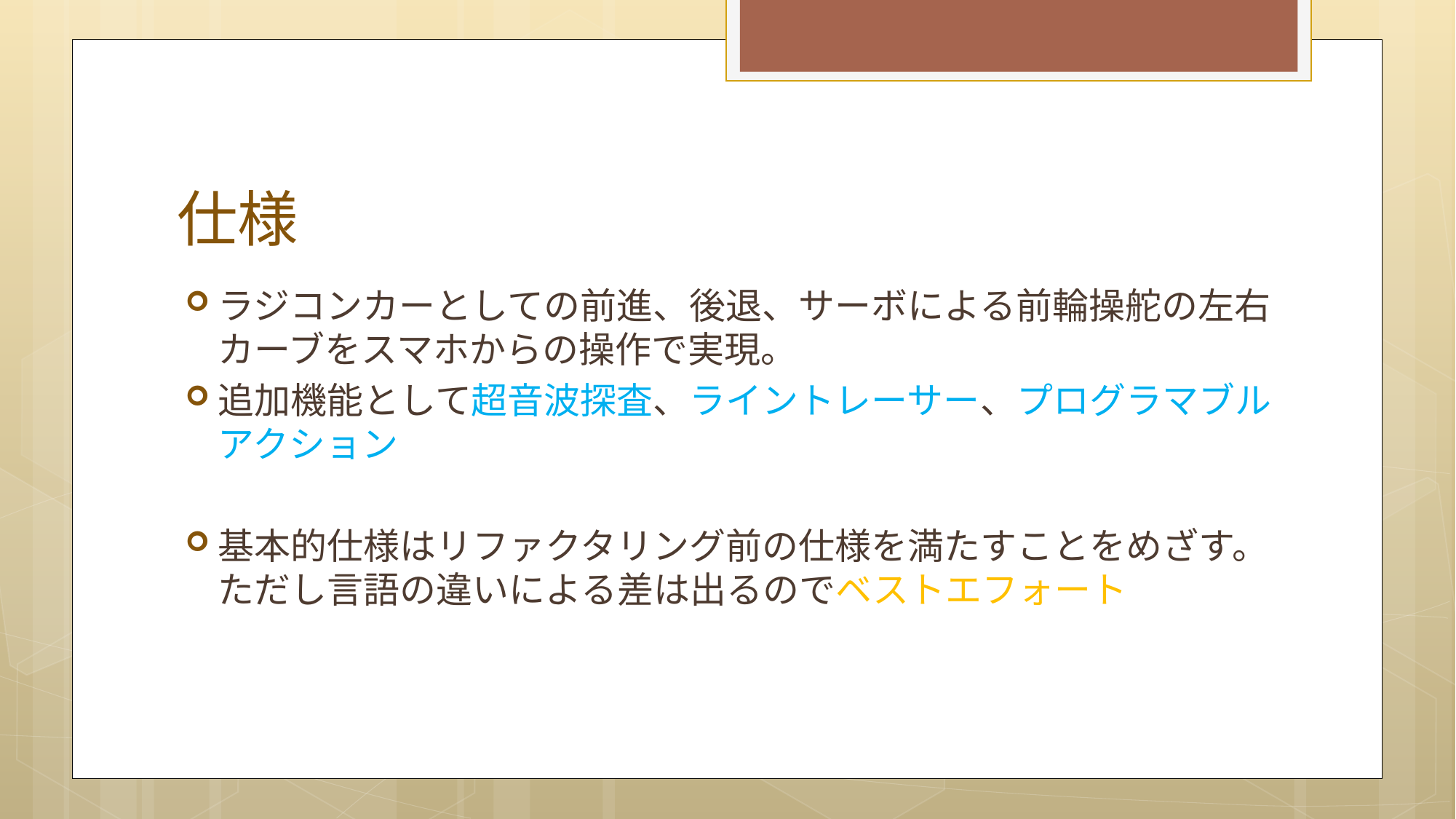

# 仕様
ラジコンカーとしての前進、後退、サーボによる前輪操舵の左右カーブをスマホからの操作で実現。
追加機能として超音波探査、ライントレーサー、プログラマブルアクション

基本的仕様はリファクタリング前の仕様を満たすことをめざす。ただし言語の違いによる差は出るのでベストエフォート